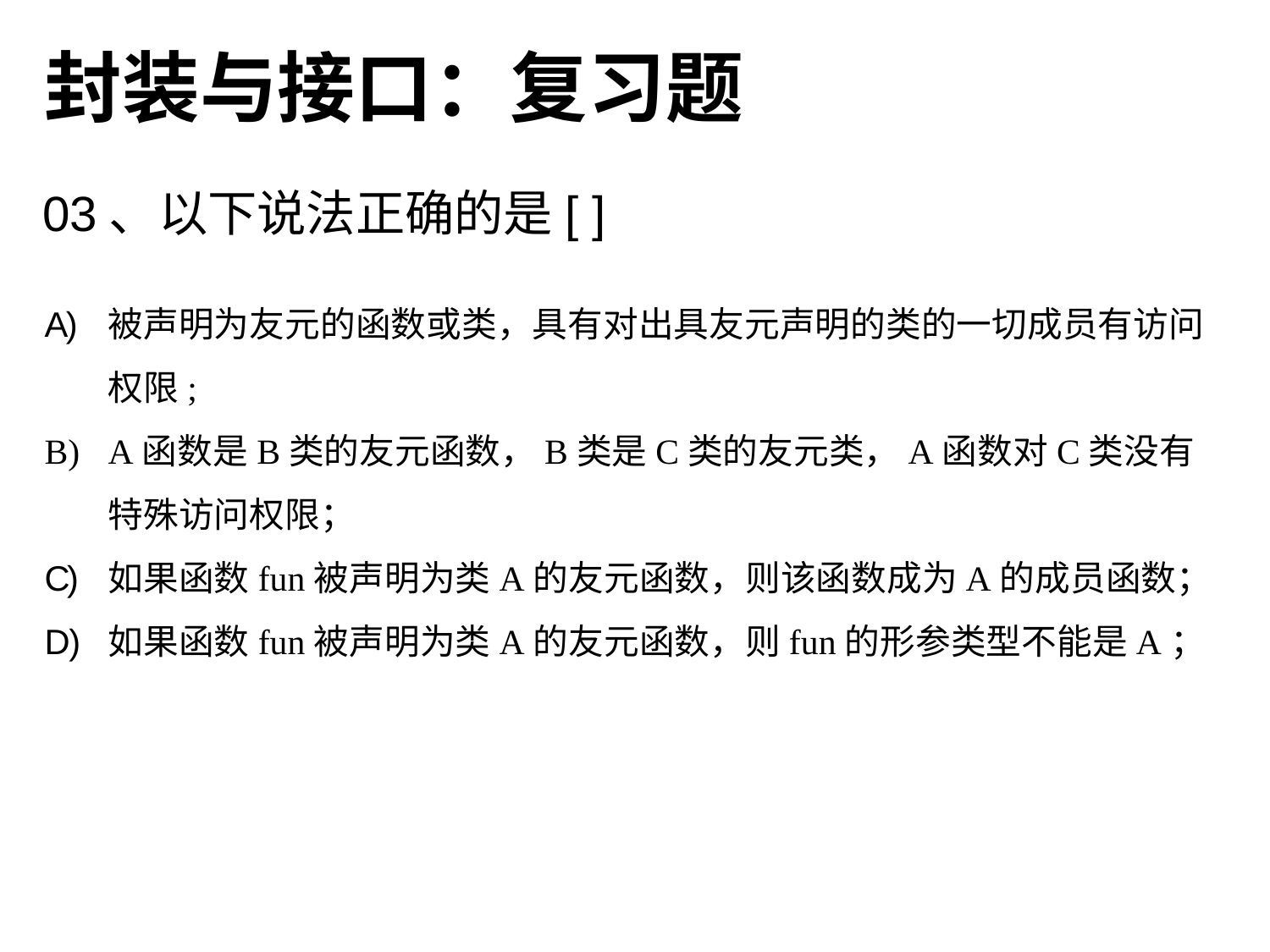

封装与接口：复习题
03、以下说法正确的是[ ]
被声明为友元的函数或类，具有对出具友元声明的类的一切成员有访问权限;
A函数是B类的友元函数，B类是C类的友元类，A函数对C类没有特殊访问权限；
如果函数fun被声明为类A的友元函数，则该函数成为A的成员函数；
如果函数fun被声明为类A的友元函数，则fun的形参类型不能是A；